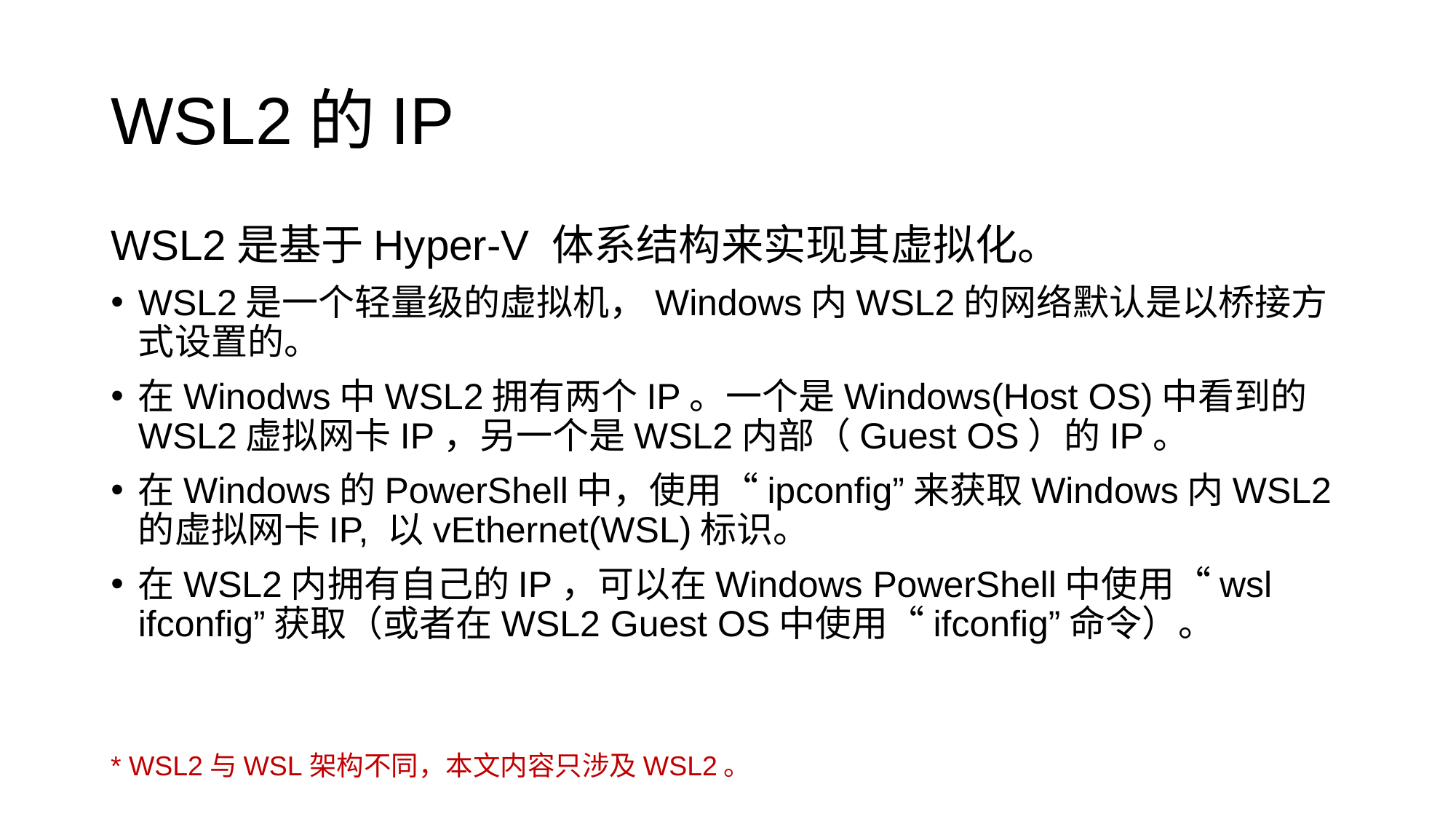

# WSL2的IP
WSL2是基于Hyper-V 体系结构来实现其虚拟化。
WSL2是一个轻量级的虚拟机，Windows内WSL2的网络默认是以桥接方式设置的。
在Winodws中WSL2拥有两个IP。一个是Windows(Host OS)中看到的WSL2虚拟网卡IP，另一个是WSL2内部（Guest OS）的IP。
在Windows的PowerShell中，使用“ipconfig”来获取Windows内WSL2的虚拟网卡IP, 以vEthernet(WSL)标识。
在WSL2内拥有自己的IP，可以在Windows PowerShell中使用“wsl ifconfig”获取（或者在WSL2 Guest OS中使用“ifconfig”命令）。
* WSL2与WSL架构不同，本文内容只涉及WSL2。